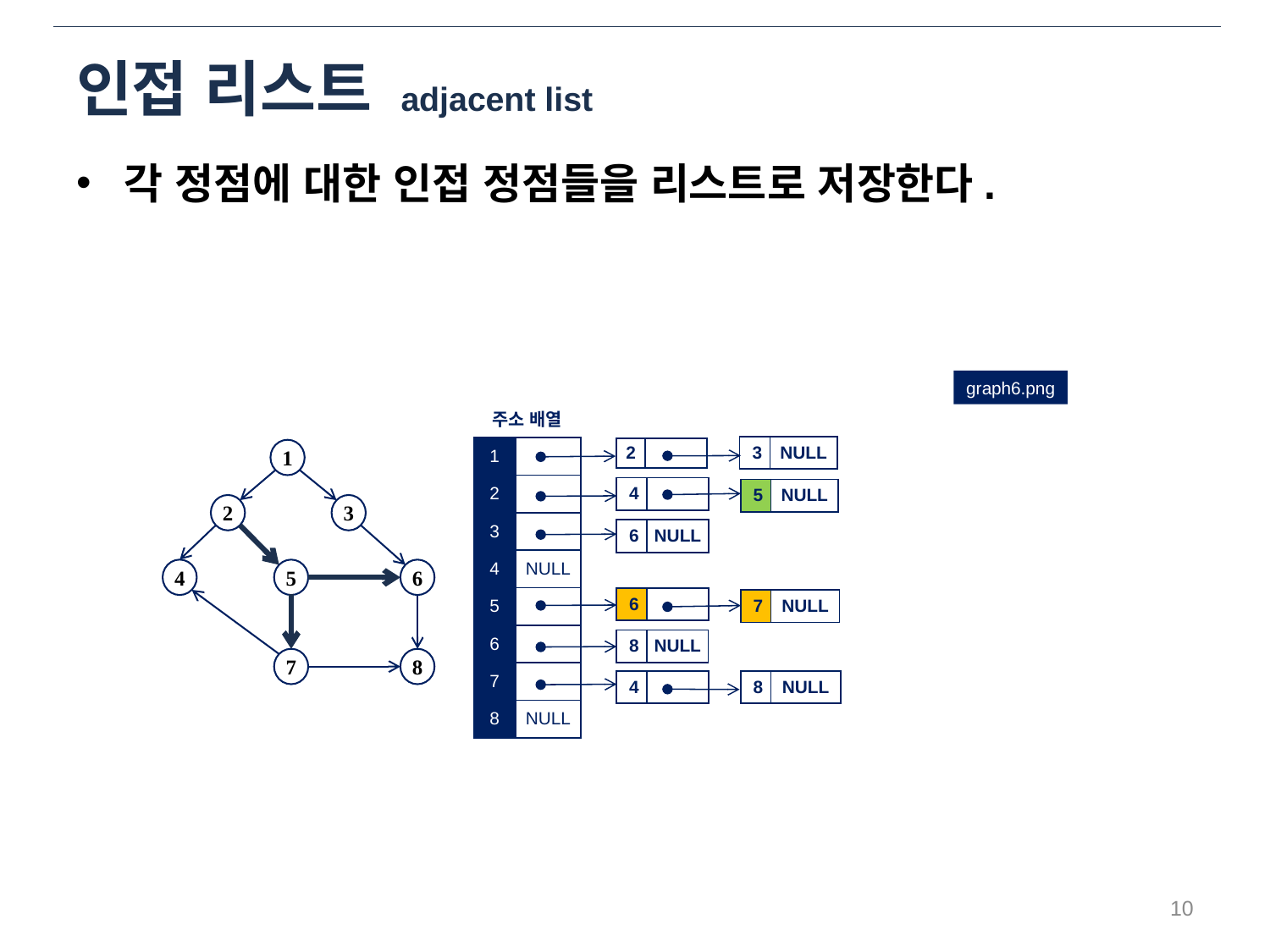

# 인접 리스트 adjacent list
각 정점에 대한 인접 정점들을 리스트로 저장한다.
graph6.png
| 주소 배열 |  |
| --- | --- |
| 1 |  |
| 2 |  |
| 3 |  |
| 4 | NULL |
| 5 |  |
| 6 |  |
| 7 |  |
| 8 | NULL |
| 3 | NULL |
| --- | --- |
| 2 |  |
| --- | --- |
1
2
3
4
5
6
7
8
| 4 |  |
| --- | --- |
| 5 | NULL |
| --- | --- |
| 6 | NULL |
| --- | --- |
| 6 |  |
| --- | --- |
| 7 | NULL |
| --- | --- |
| 8 | NULL |
| --- | --- |
| 4 |  |
| --- | --- |
| 8 | NULL |
| --- | --- |
10